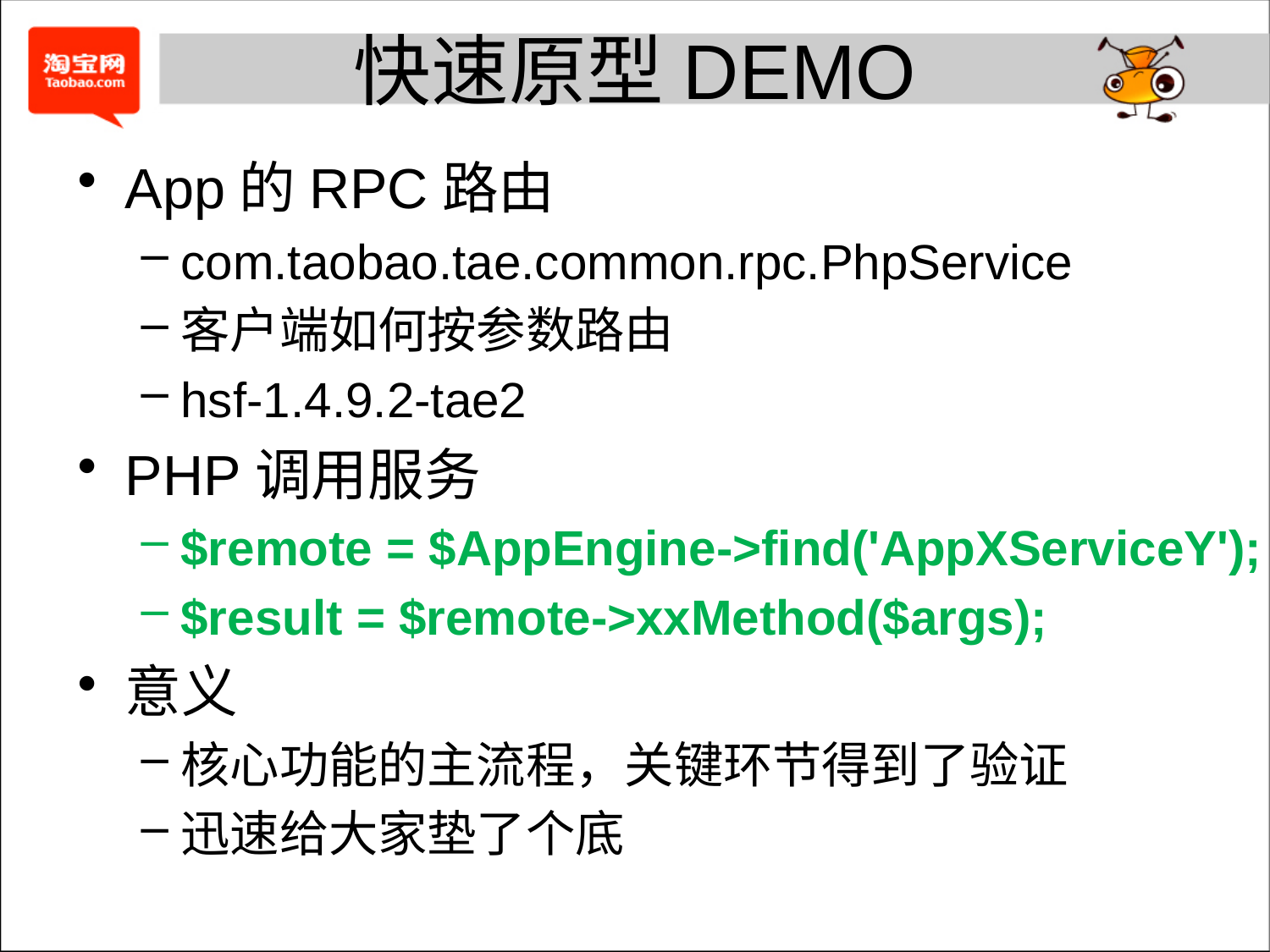

# 快速原型DEMO
App的RPC路由
com.taobao.tae.common.rpc.PhpService
客户端如何按参数路由
hsf-1.4.9.2-tae2
PHP调用服务
$remote = $AppEngine->find('AppXServiceY');
$result = $remote->xxMethod($args);
意义
核心功能的主流程，关键环节得到了验证
迅速给大家垫了个底